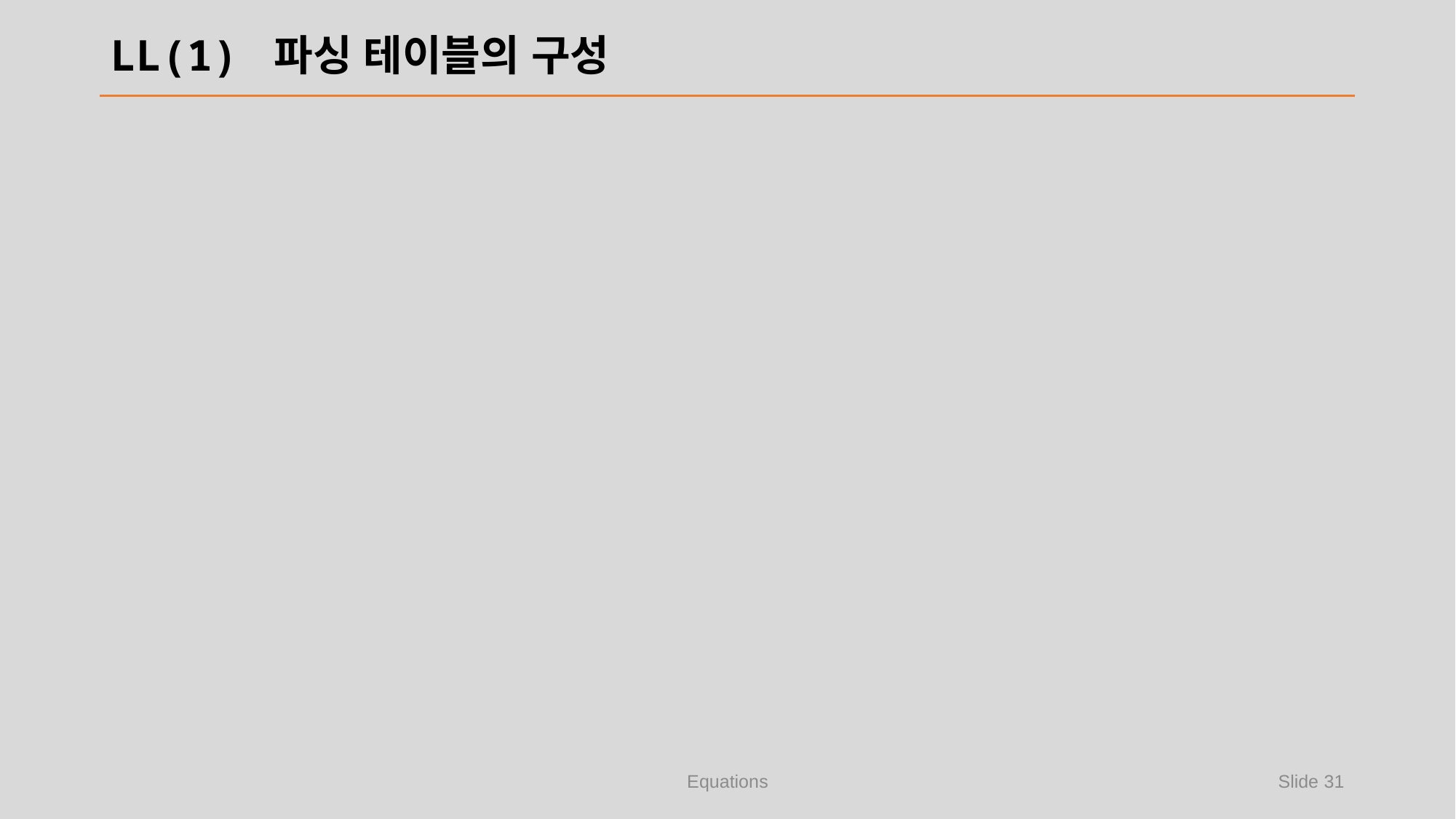

# LL(1) 파싱 테이블의 구성

Equations
Slide 31